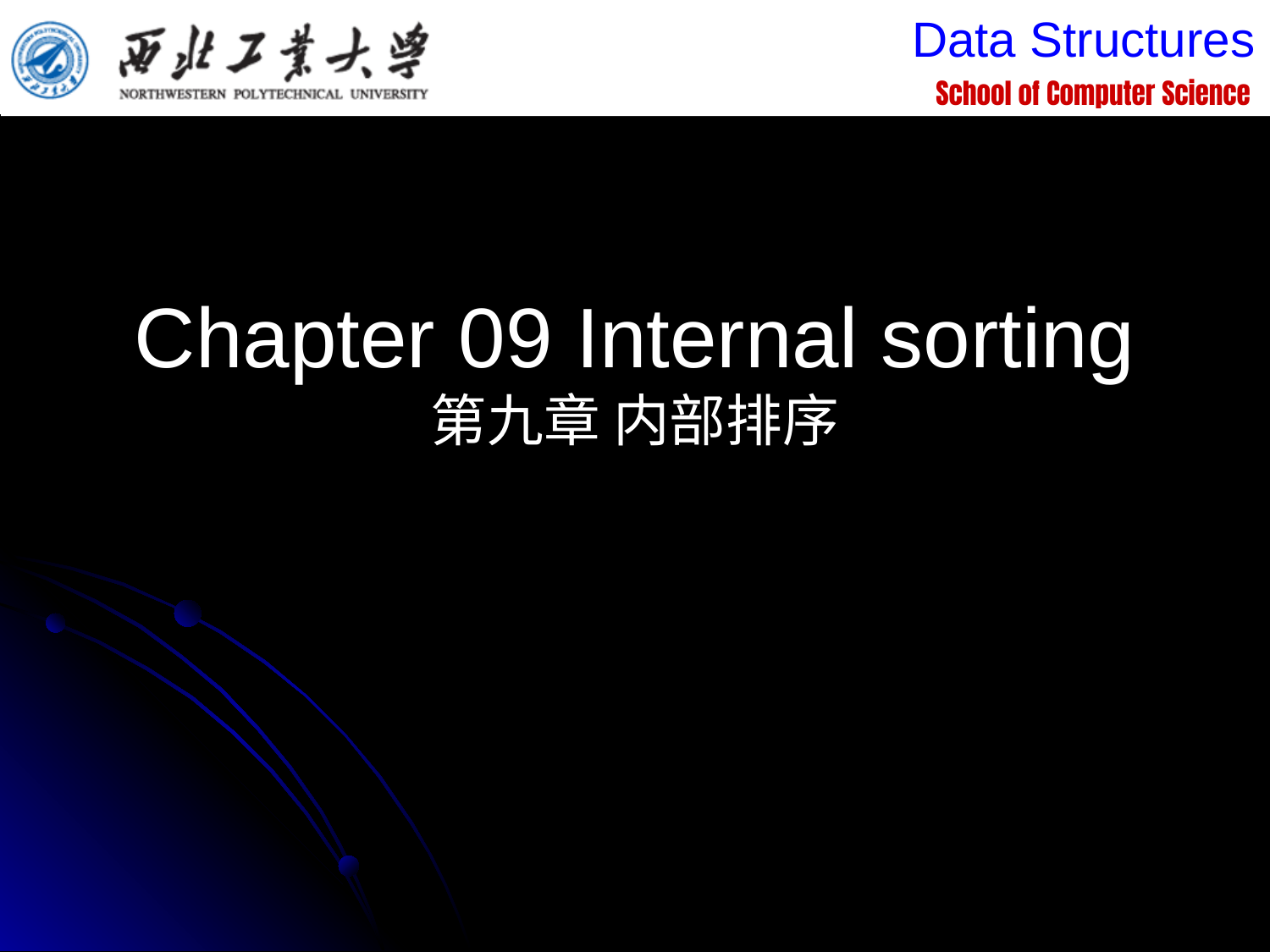

# Chapter 09 Internal sorting 第九章 内部排序